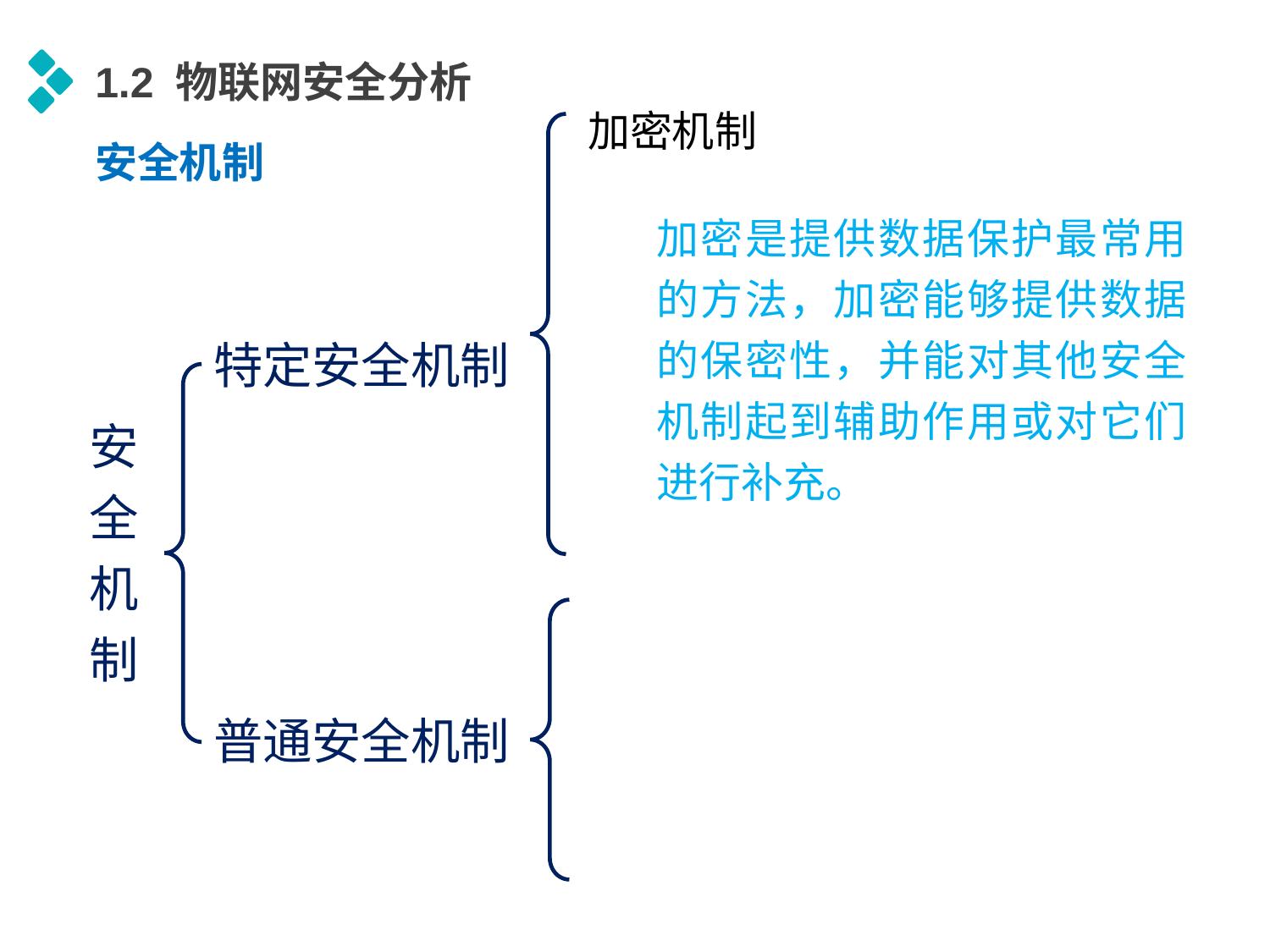

1.2 物联网安全分析

加密机制

安全机制
加密是提供数据保护最常用的方法，加密能够提供数据的保密性，并能对其他安全机制起到辅助作用或对它们进行补充。
特定安全机制
安全机制

普通安全机制
延时符